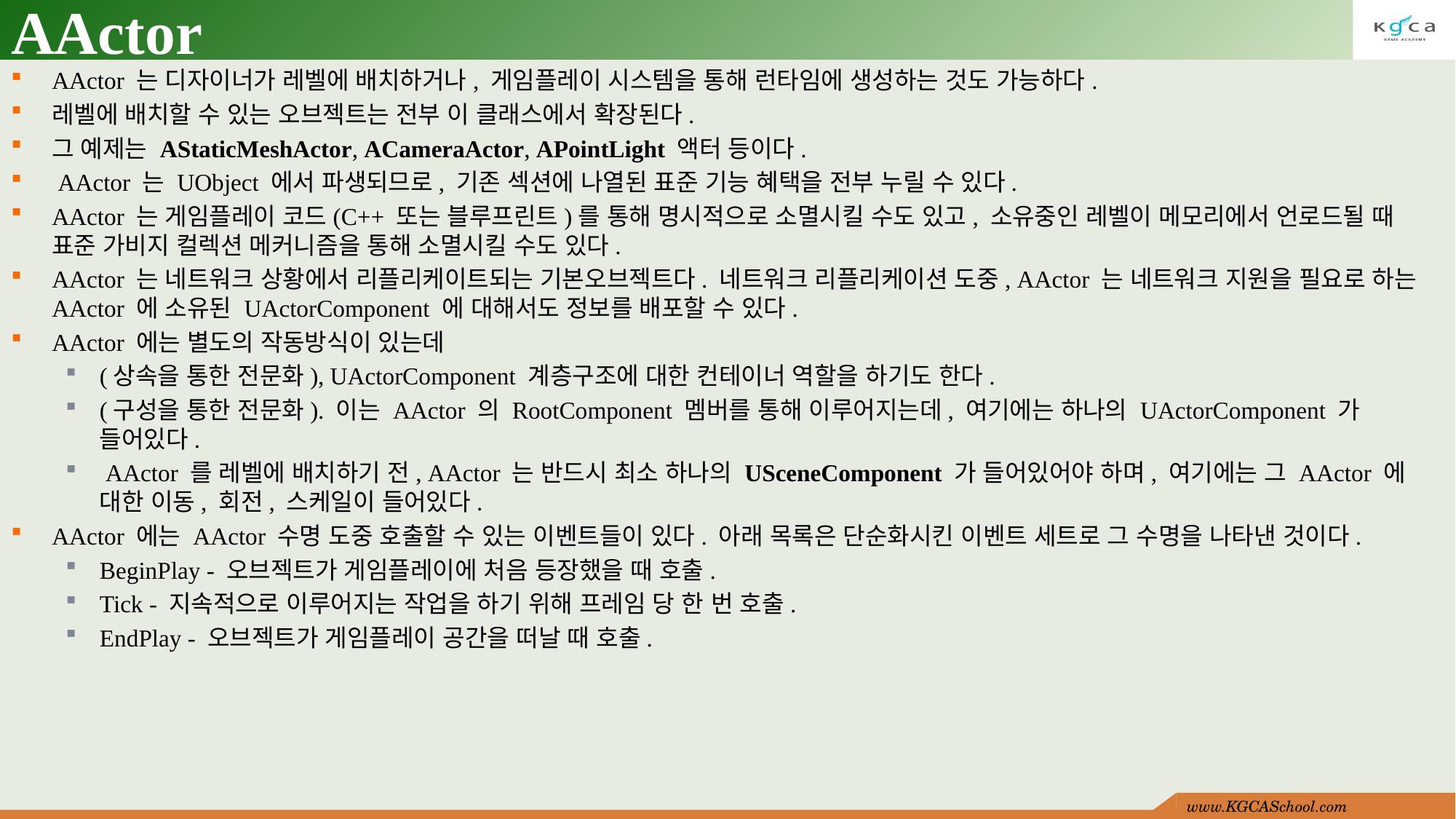

# AActor
AActor 는 디자이너가 레벨에 배치하거나, 게임플레이 시스템을 통해 런타임에 생성하는 것도 가능하다.
레벨에 배치할 수 있는 오브젝트는 전부 이 클래스에서 확장된다.
그 예제는 AStaticMeshActor, ACameraActor, APointLight 액터 등이다.
 AActor 는 UObject 에서 파생되므로, 기존 섹션에 나열된 표준 기능 혜택을 전부 누릴 수 있다.
AActor 는 게임플레이 코드(C++ 또는 블루프린트)를 통해 명시적으로 소멸시킬 수도 있고, 소유중인 레벨이 메모리에서 언로드될 때 표준 가비지 컬렉션 메커니즘을 통해 소멸시킬 수도 있다.
AActor 는 네트워크 상황에서 리플리케이트되는 기본오브젝트다. 네트워크 리플리케이션 도중, AActor 는 네트워크 지원을 필요로 하는 AActor 에 소유된 UActorComponent 에 대해서도 정보를 배포할 수 있다.
AActor 에는 별도의 작동방식이 있는데
(상속을 통한 전문화), UActorComponent 계층구조에 대한 컨테이너 역할을 하기도 한다.
(구성을 통한 전문화). 이는 AActor 의 RootComponent 멤버를 통해 이루어지는데, 여기에는 하나의 UActorComponent 가 들어있다.
 AActor 를 레벨에 배치하기 전, AActor 는 반드시 최소 하나의 USceneComponent 가 들어있어야 하며, 여기에는 그 AActor 에 대한 이동, 회전, 스케일이 들어있다.
AActor 에는 AActor 수명 도중 호출할 수 있는 이벤트들이 있다. 아래 목록은 단순화시킨 이벤트 세트로 그 수명을 나타낸 것이다.
BeginPlay - 오브젝트가 게임플레이에 처음 등장했을 때 호출.
Tick - 지속적으로 이루어지는 작업을 하기 위해 프레임 당 한 번 호출.
EndPlay - 오브젝트가 게임플레이 공간을 떠날 때 호출.